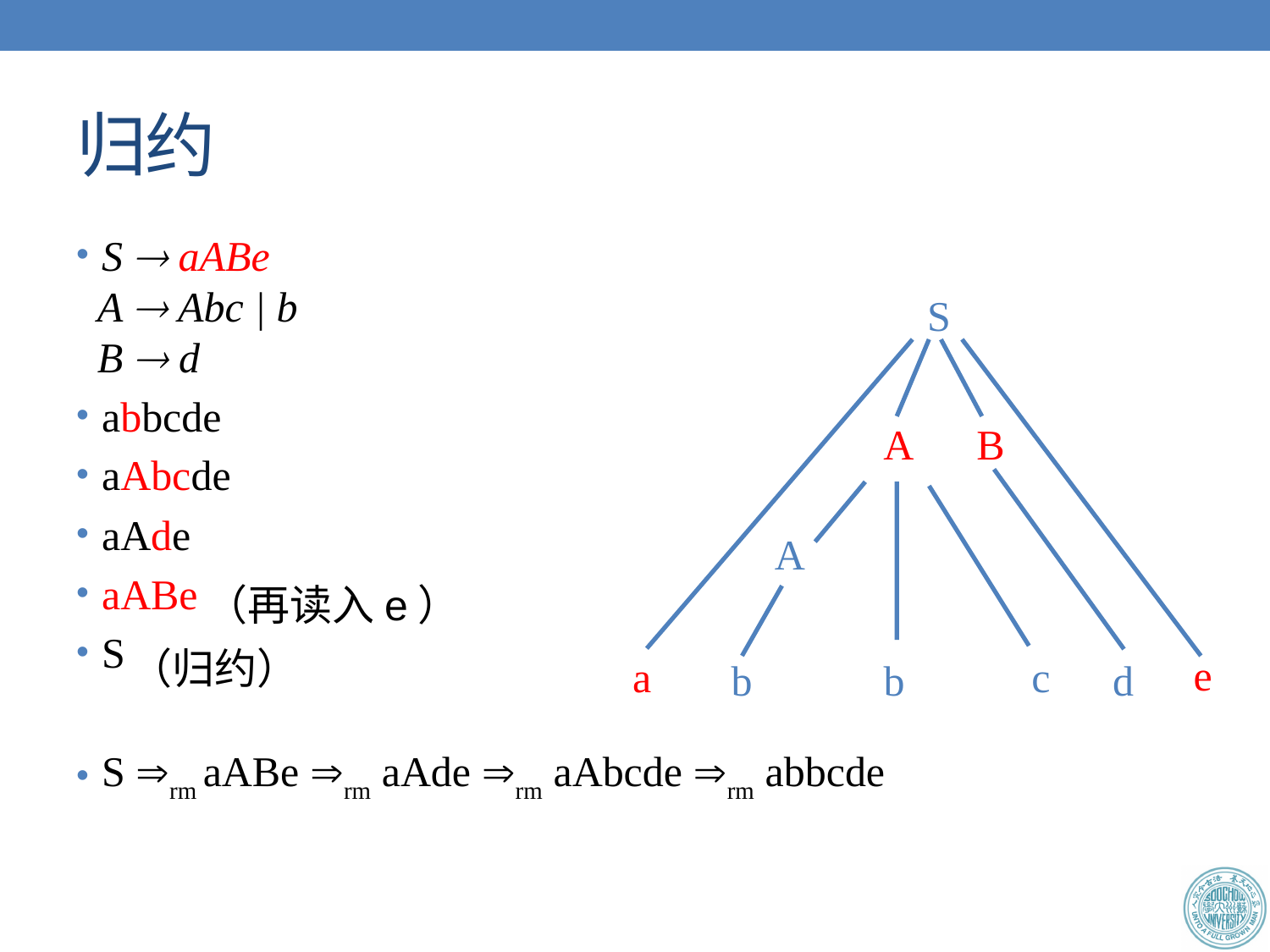

# 归约
S → aABe
  A → Abc | b
  B → d
abbcde
aAbcde
aAde
aABe
S

S ⇒rm aABe ⇒rm aAde ⇒rm aAbcde ⇒rm abbcde

S

A
B

A
（再读入e）

（归约）
e
a
c
b
b
d